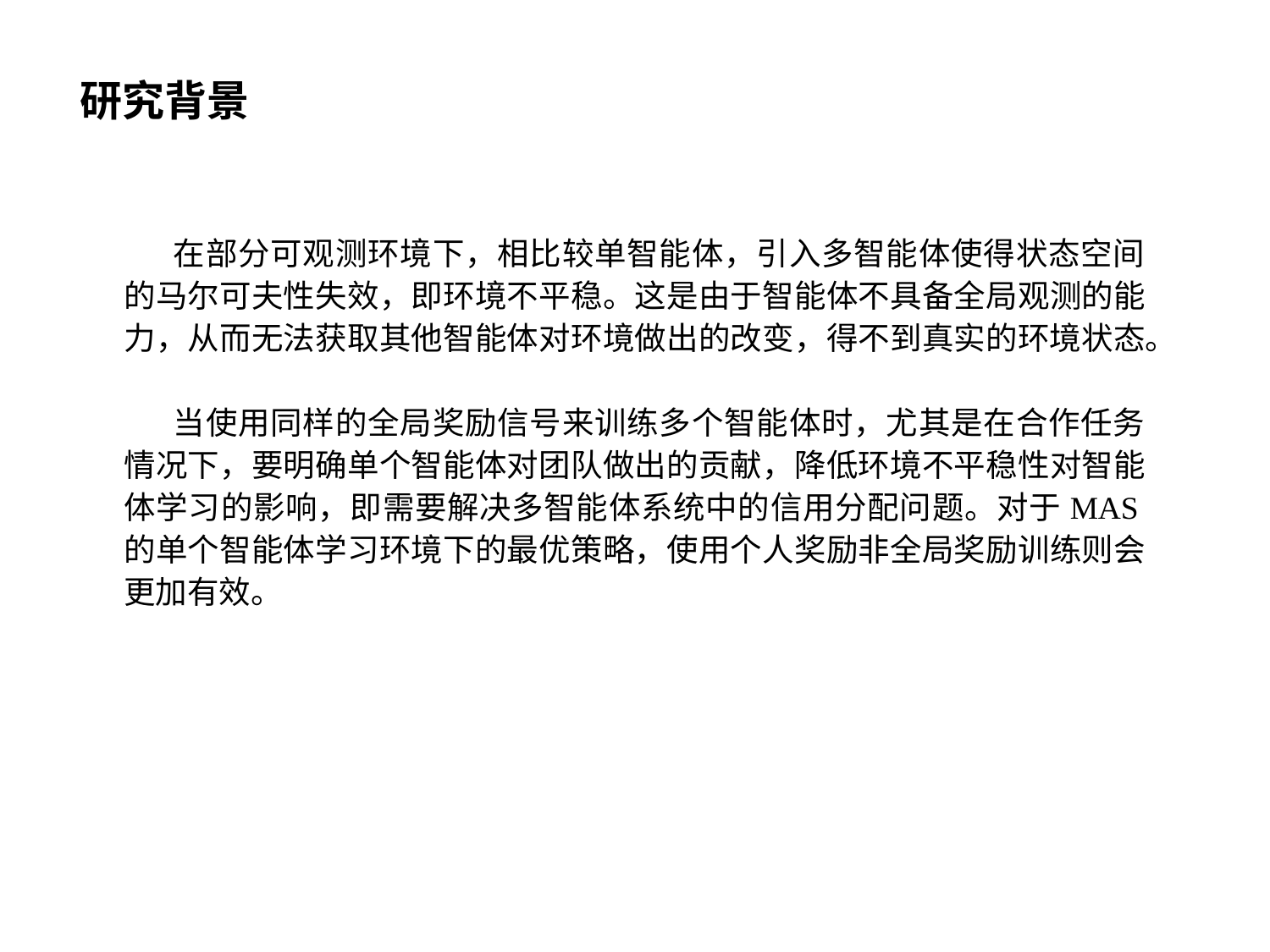

研究背景
在部分可观测环境下，相比较单智能体，引入多智能体使得状态空间的马尔可夫性失效，即环境不平稳。这是由于智能体不具备全局观测的能力，从而无法获取其他智能体对环境做出的改变，得不到真实的环境状态。

当使用同样的全局奖励信号来训练多个智能体时，尤其是在合作任务情况下，要明确单个智能体对团队做出的贡献，降低环境不平稳性对智能体学习的影响，即需要解决多智能体系统中的信用分配问题。对于MAS的单个智能体学习环境下的最优策略，使用个人奖励非全局奖励训练则会更加有效。